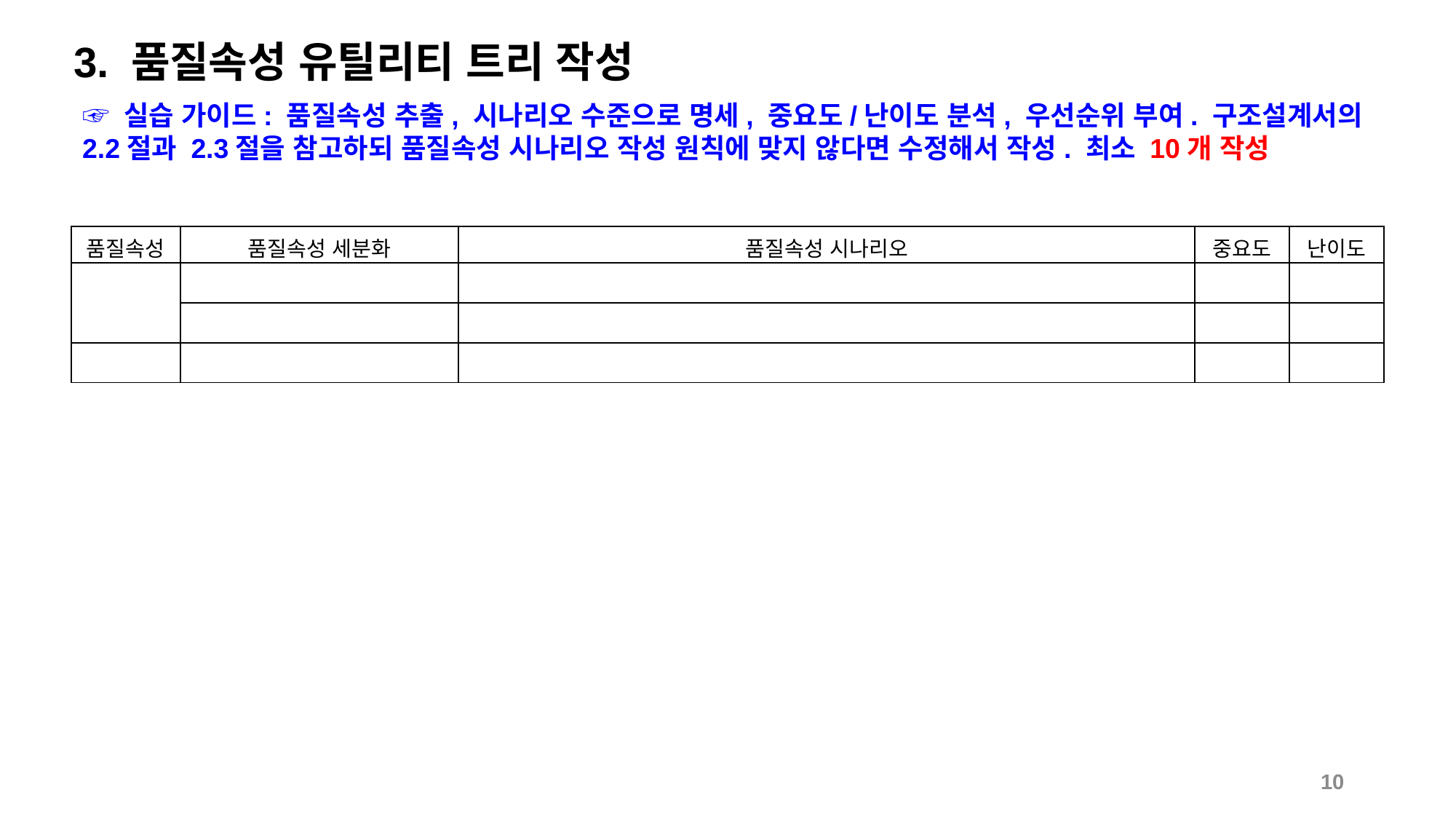

3. 품질속성 유틸리티 트리 작성
☞ 실습 가이드: 품질속성 추출, 시나리오 수준으로 명세, 중요도/난이도 분석, 우선순위 부여. 구조설계서의 2.2절과 2.3절을 참고하되 품질속성 시나리오 작성 원칙에 맞지 않다면 수정해서 작성. 최소 10개 작성
| 품질속성 | 품질속성 세분화 | 품질속성 시나리오 | 중요도 | 난이도 |
| --- | --- | --- | --- | --- |
|  |  |  |  |  |
|  |  |  |  |  |
|  |  |  |  |  |
10